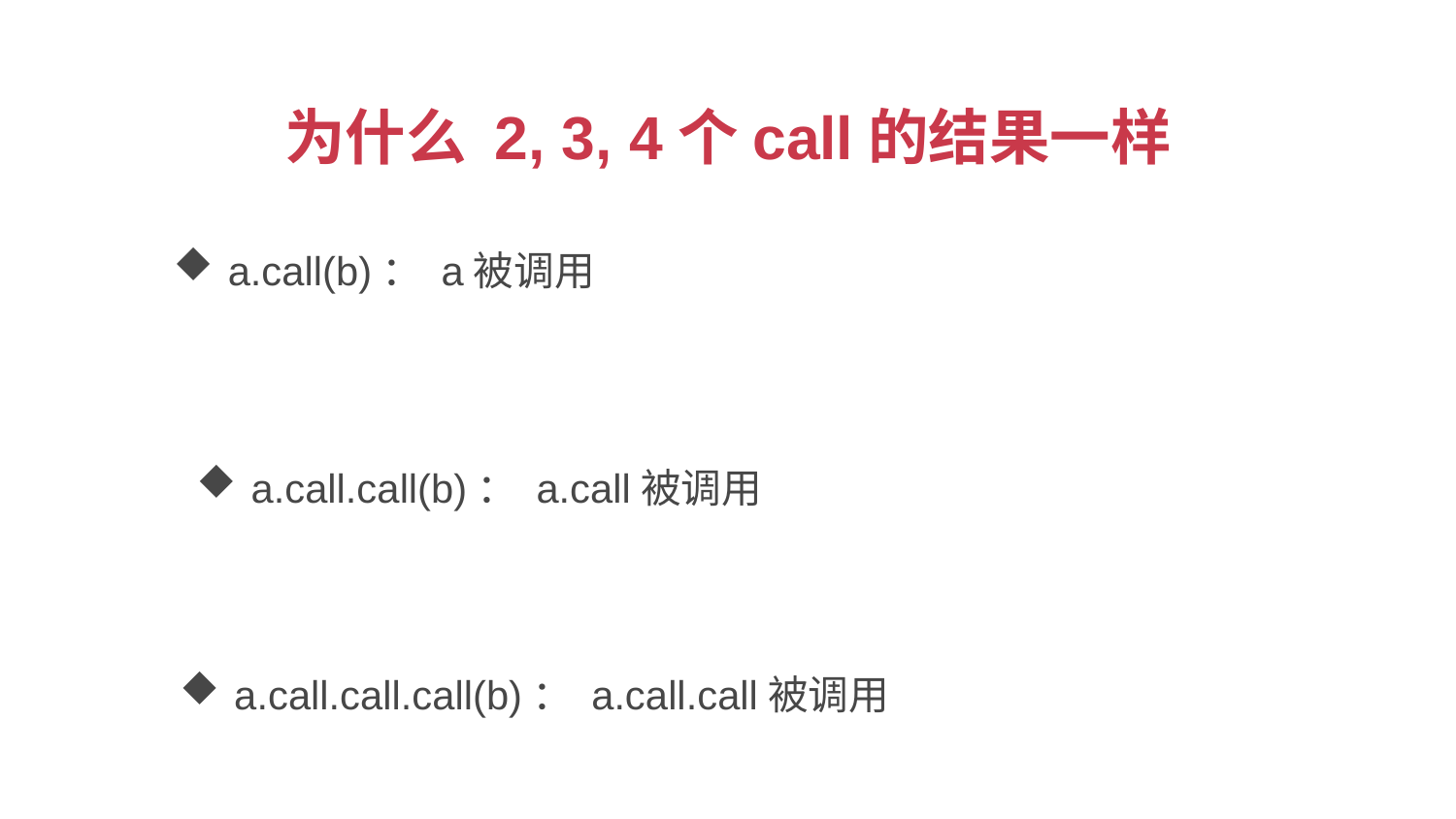

为什么 2, 3, 4个call的结果一样

a.call(b)： a被调用
a.call.call(b)： a.call被调用
a.call.call.call(b)： a.call.call被调用